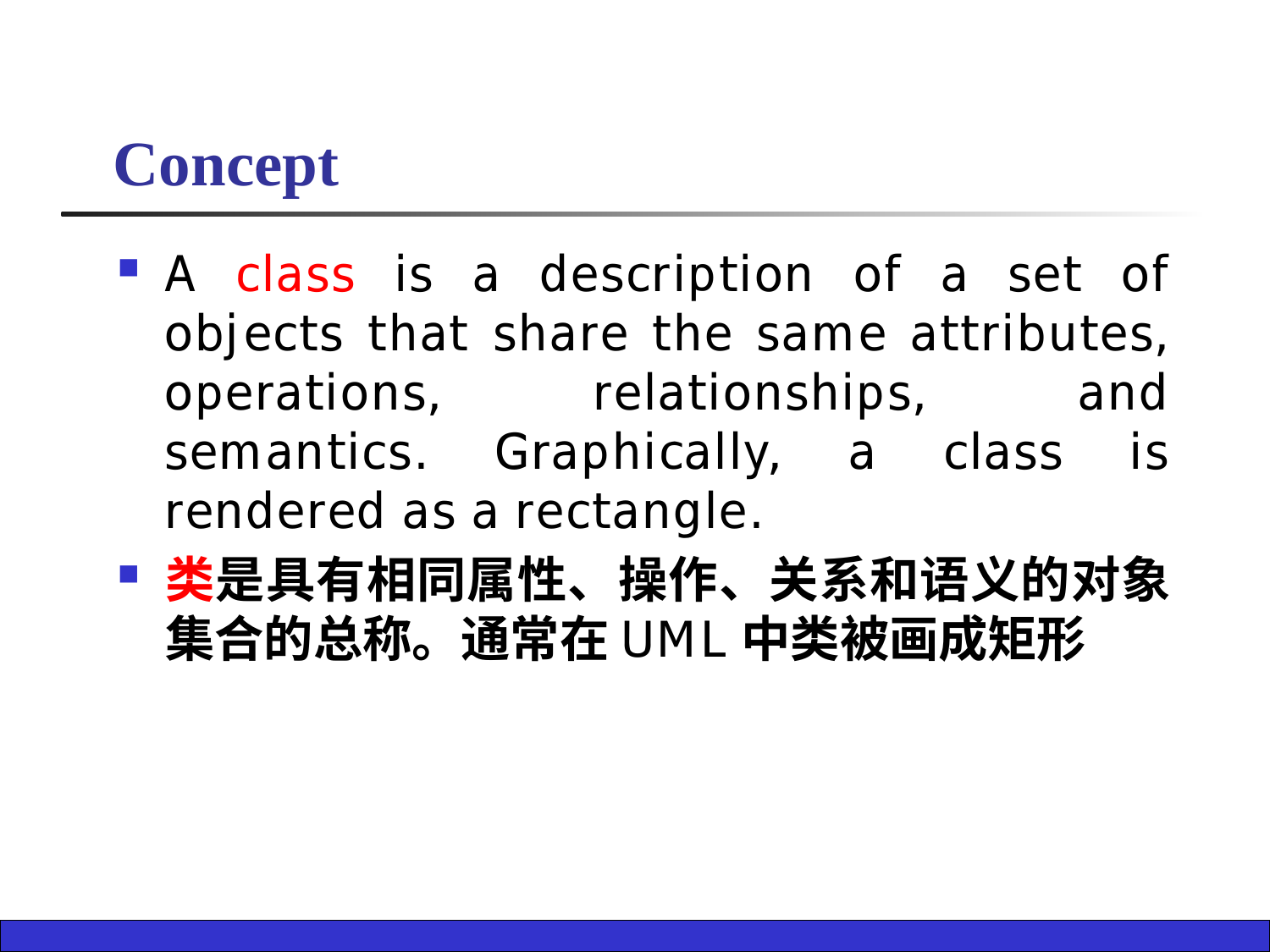

# Concept
A class is a description of a set of objects that share the same attributes, operations, relationships, and semantics. Graphically, a class is rendered as a rectangle.
类是具有相同属性、操作、关系和语义的对象集合的总称。通常在UML中类被画成矩形